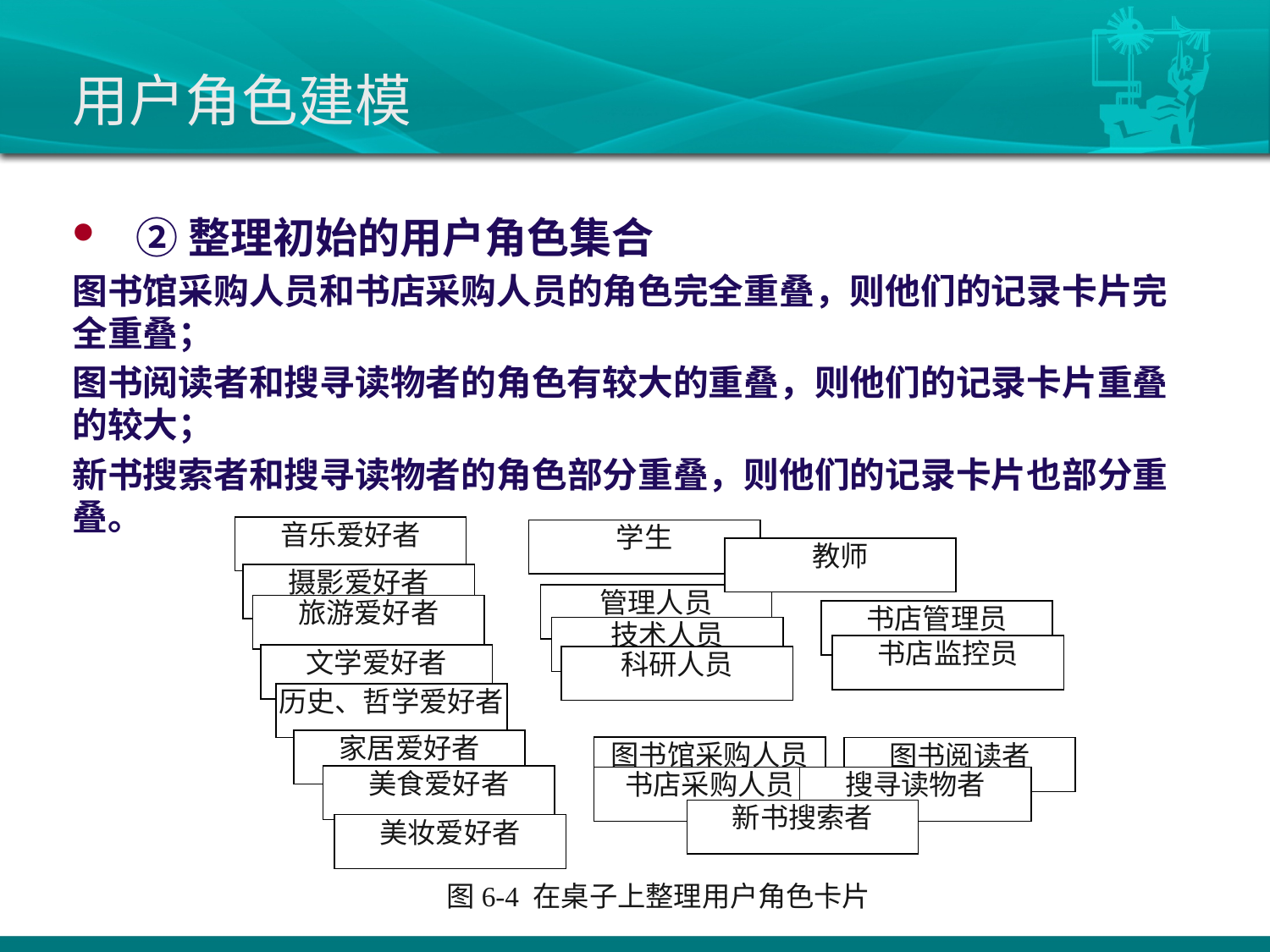

# 用户角色建模
②整理初始的用户角色集合
图书馆采购人员和书店采购人员的角色完全重叠，则他们的记录卡片完全重叠；
图书阅读者和搜寻读物者的角色有较大的重叠，则他们的记录卡片重叠的较大；
新书搜索者和搜寻读物者的角色部分重叠，则他们的记录卡片也部分重叠。

音乐爱好者
学生
教师
摄影爱好者
管理人员
旅游爱好者
书店管理员
技术人员
书店监控员
文学爱好者
科研人员
历史、哲学爱好者
家居爱好者
图书馆采购人员
图书阅读者
美食爱好者
书店采购人员
搜寻读物者
新书搜索者
美妆爱好者
图6-4 在桌子上整理用户角色卡片